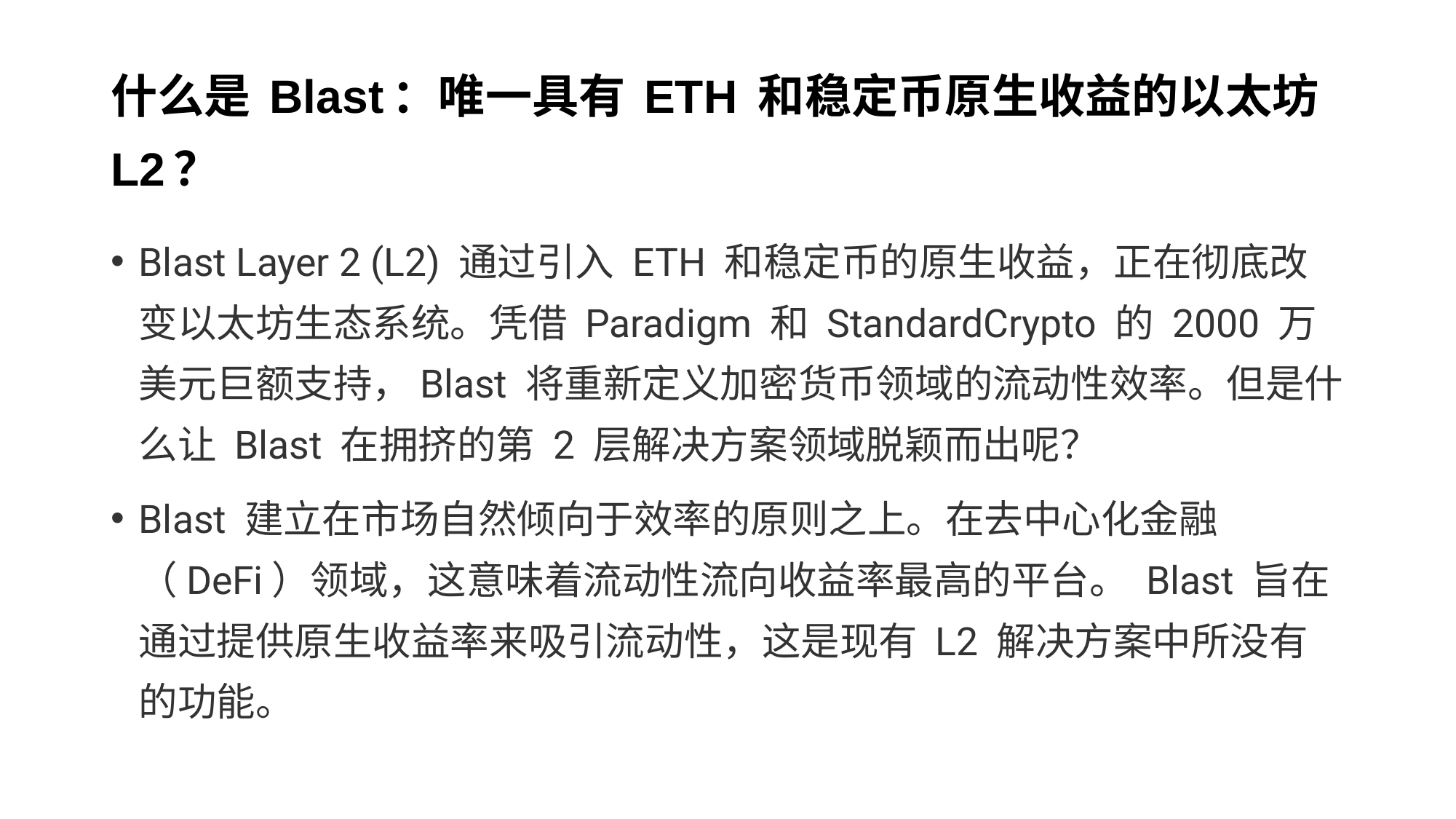

# 什么是 Blast：唯一具有 ETH 和稳定币原生收益的以太坊 L2？
Blast Layer 2 (L2) 通过引入 ETH 和稳定币的原生收益，正在彻底改变以太坊生态系统。凭借 Paradigm 和 StandardCrypto 的 2000 万美元巨额支持，Blast 将重新定义加密货币领域的流动性效率。但是什么让 Blast 在拥挤的第 2 层解决方案领域脱颖而出呢？
Blast 建立在市场自然倾向于效率的原则之上。在去中心化金融（DeFi）领域，这意味着流动性流向收益率最高的平台。 Blast 旨在通过提供原生收益率来吸引流动性，这是现有 L2 解决方案中所没有的功能。